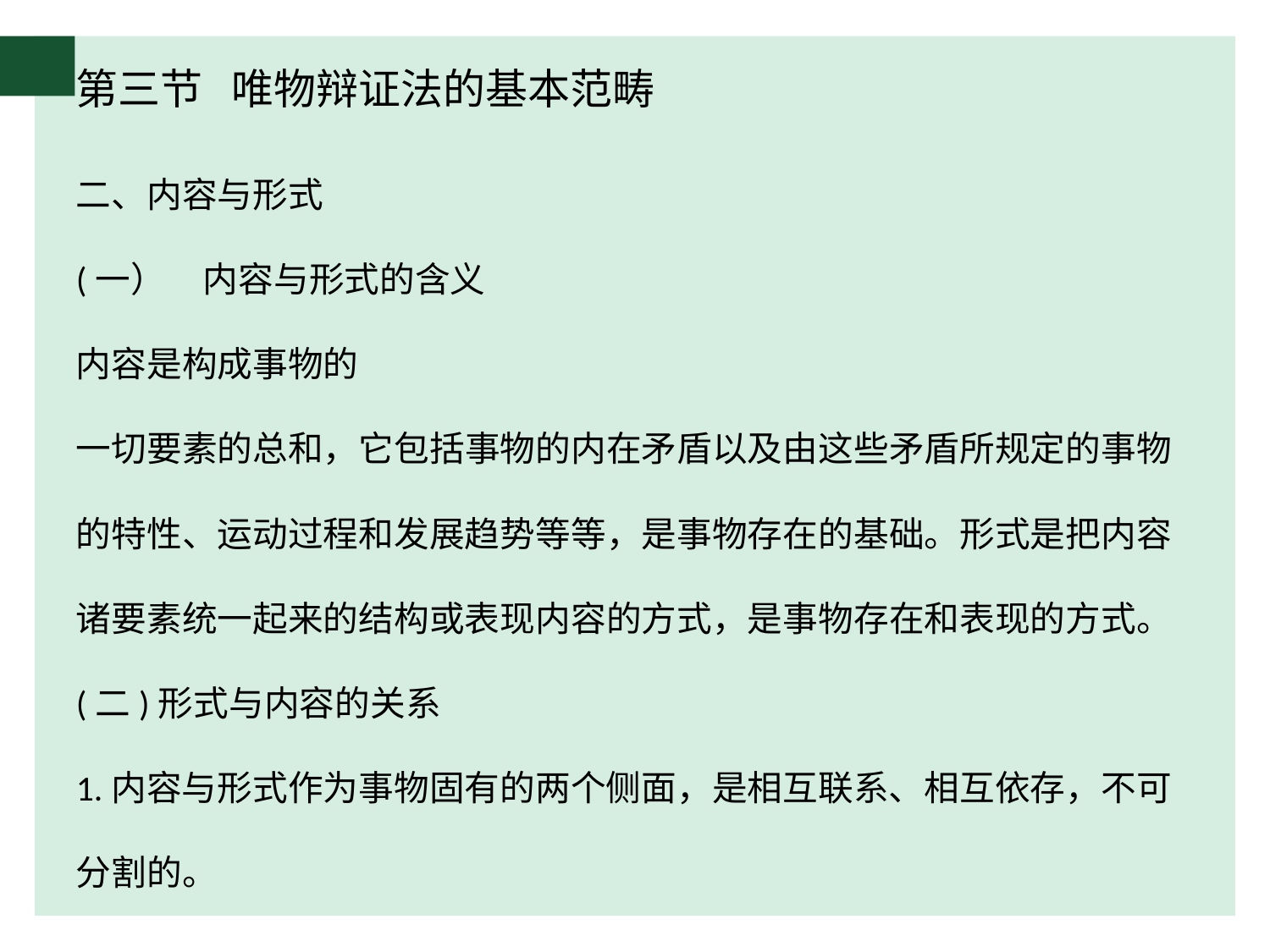

# 第三节   唯物辩证法的基本范畴
二、内容与形式
(一）	内容与形式的含义
内容是构成事物的
一切要素的总和，它包括事物的内在矛盾以及由这些矛盾所规定的事物的特性、运动过程和发展趋势等等，是事物存在的基础。形式是把内容诸要素统一起来的结构或表现内容的方式，是事物存在和表现的方式。
(二)形式与内容的关系
1.内容与形式作为事物固有的两个侧面，是相互联系、相互依存，不可分割的。